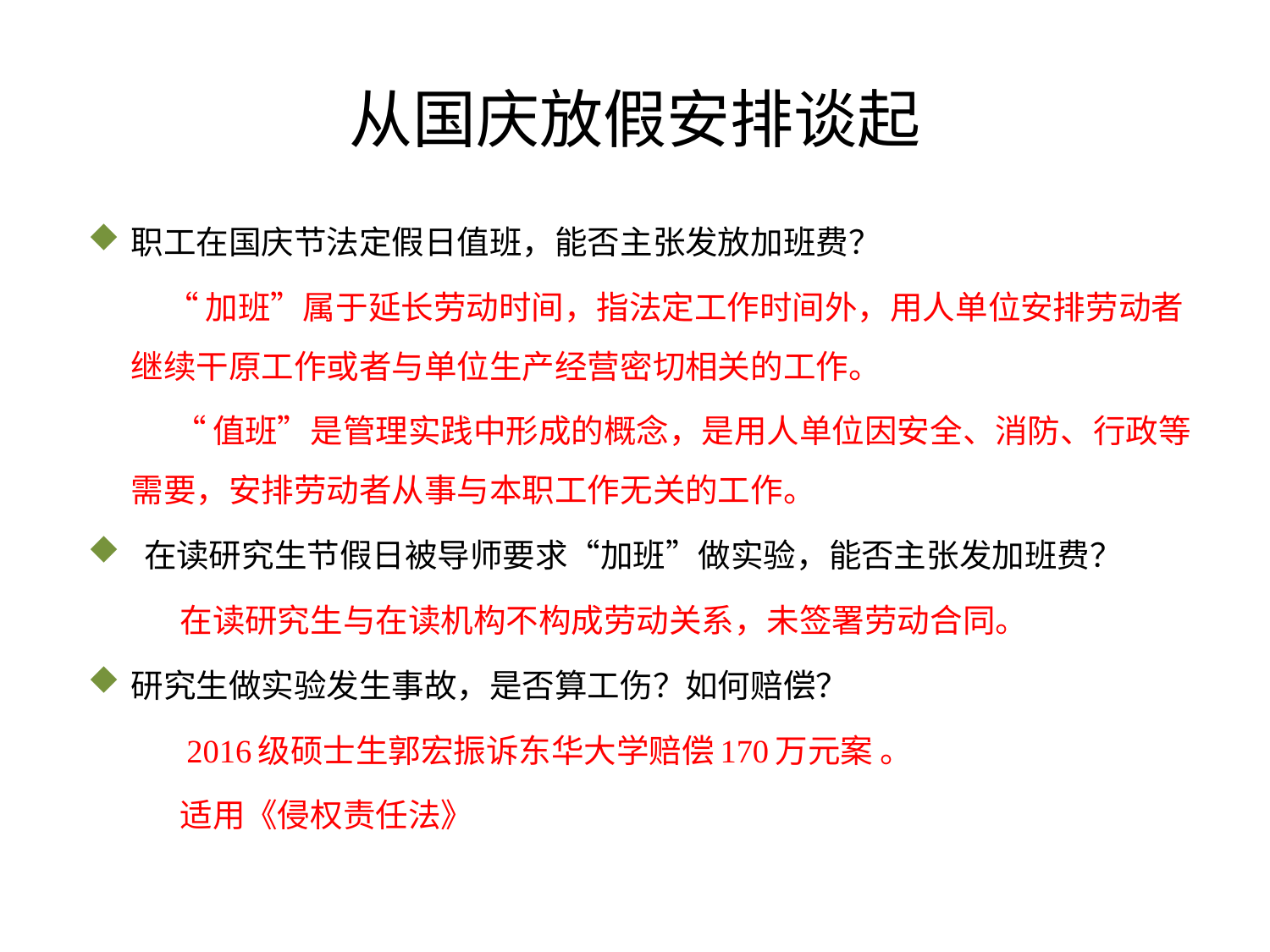

# 从国庆放假安排谈起
职工在国庆节法定假日值班，能否主张发放加班费？
           “加班”属于延长劳动时间，指法定工作时间外，用人单位安排劳动者继续干原工作或者与单位生产经营密切相关的工作。
            “值班”是管理实践中形成的概念，是用人单位因安全、消防、行政等需要，安排劳动者从事与本职工作无关的工作。
 在读研究生节假日被导师要求“加班”做实验，能否主张发加班费？
            在读研究生与在读机构不构成劳动关系，未签署劳动合同。
研究生做实验发生事故，是否算工伤？如何赔偿？
            2016级硕士生郭宏振诉东华大学赔偿170万元案 。
            适用《侵权责任法》